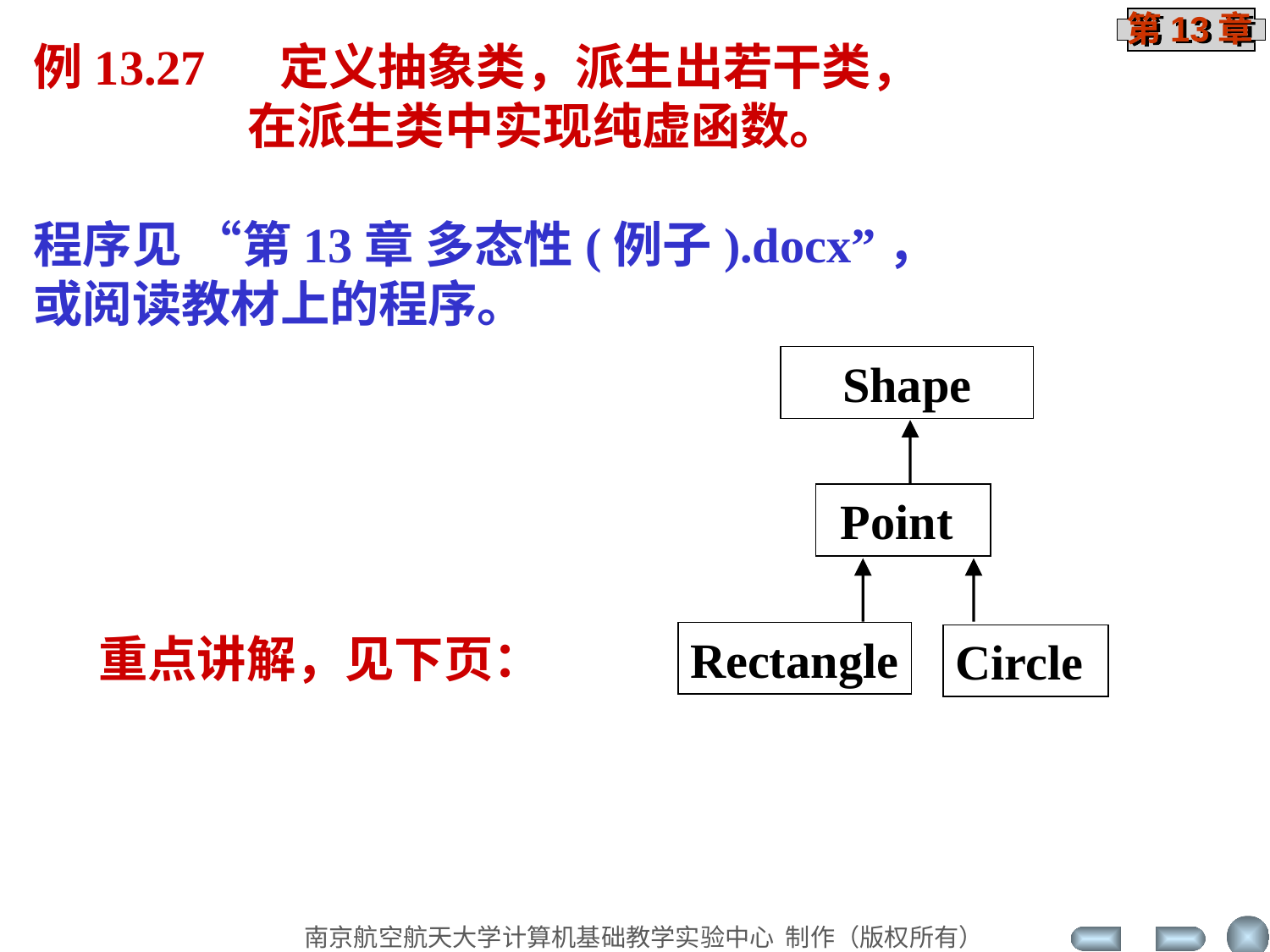

例13.27     定义抽象类，派生出若干类，
                  在派生类中实现纯虚函数。

程序见 “第13章 多态性(例子).docx”，
或阅读教材上的程序。

    Shape

 Point

Rectangle
Circle
重点讲解，见下页：